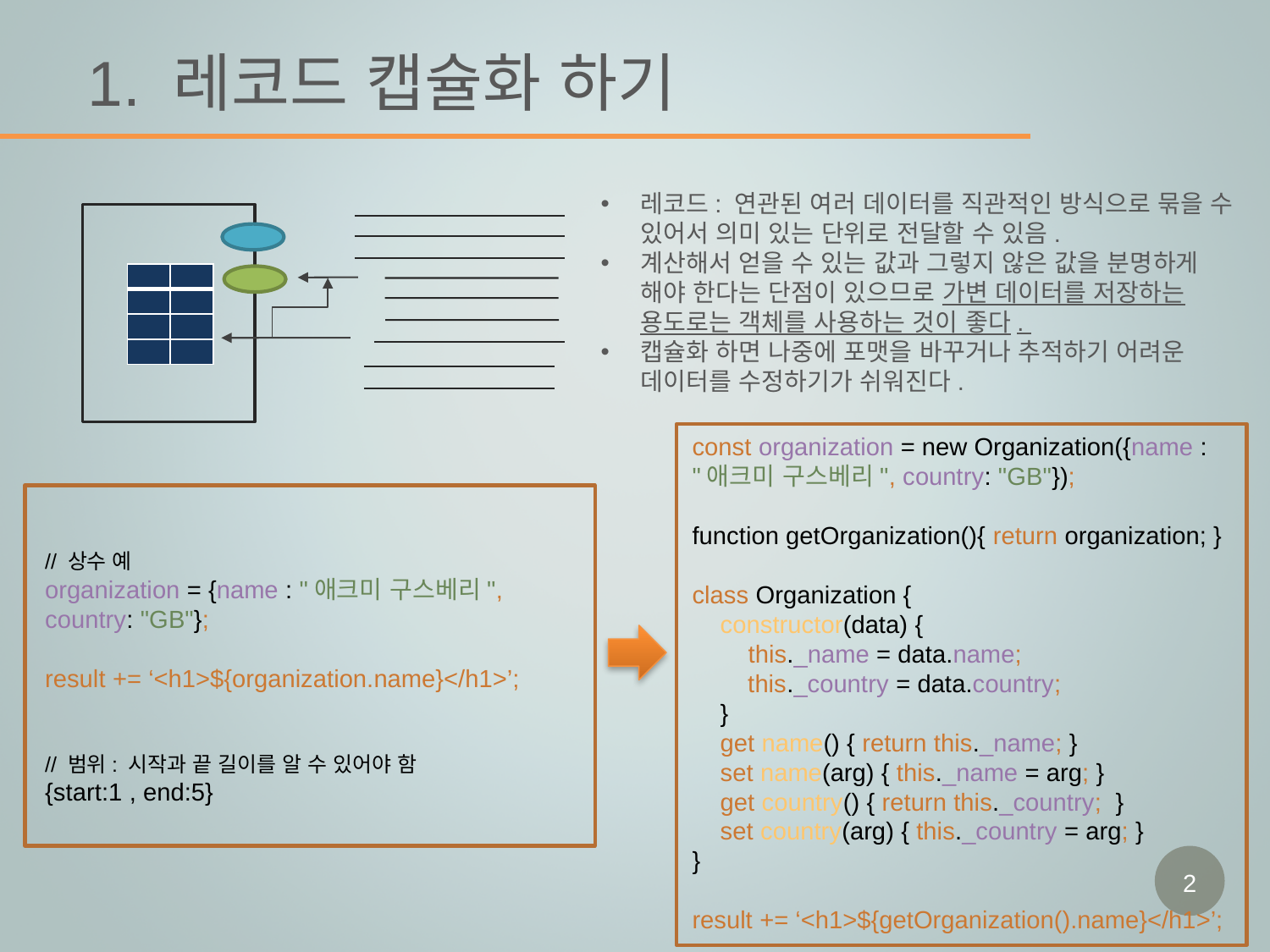

# 1. 레코드 캡슐화 하기
레코드: 연관된 여러 데이터를 직관적인 방식으로 묶을 수 있어서 의미 있는 단위로 전달할 수 있음.
계산해서 얻을 수 있는 값과 그렇지 않은 값을 분명하게 해야 한다는 단점이 있으므로 가변 데이터를 저장하는 용도로는 객체를 사용하는 것이 좋다.
캡슐화 하면 나중에 포맷을 바꾸거나 추적하기 어려운 데이터를 수정하기가 쉬워진다.

|  |  |
| --- | --- |
|  |  |
|  |  |
|  |  |

const organization = new Organization({name : "애크미 구스베리", country: "GB"});

function getOrganization(){ return organization; }

class Organization {
    constructor(data) {
        this._name = data.name;
        this._country = data.country;
    }
    get name() { return this._name; }
    set name(arg) { this._name = arg; }
    get country() { return this._country;  }
    set country(arg) { this._country = arg; }
}

result += ‘<h1>${getOrganization().name}</h1>’;

// 상수 예
organization = {name : "애크미 구스베리", country: "GB"};

result += ‘<h1>${organization.name}</h1>’;

// 범위: 시작과 끝 길이를 알 수 있어야 함
{start:1 , end:5}